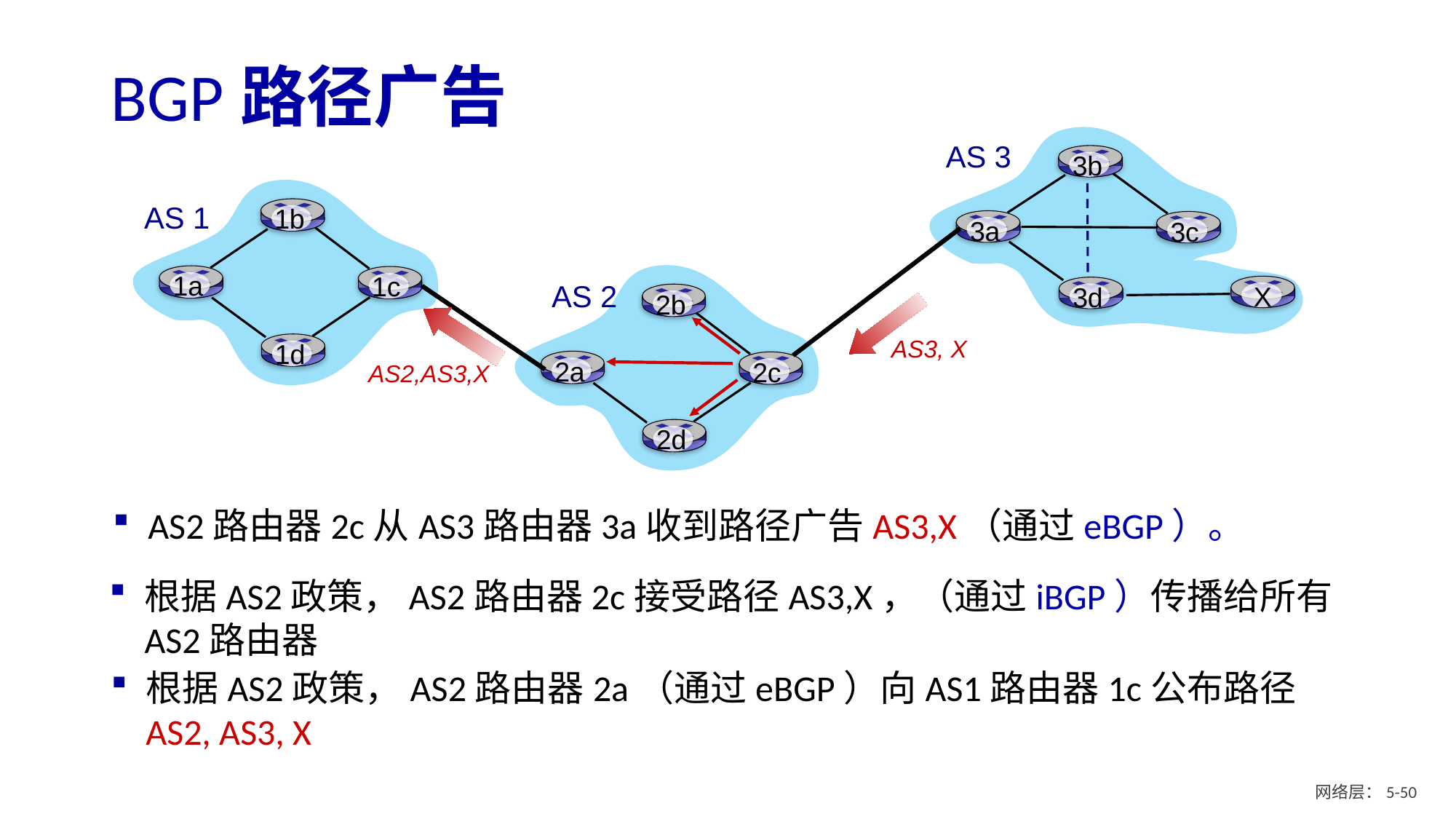

# BGP路径广告

AS 3
3b

3a

3c

3d

1b

1a

1c

1d

AS 1

2b

2a

2c

2d

AS 2

  X

AS3, X

AS2,AS3,X
AS2路由器2c从AS3路由器3a收到路径广告AS3,X（通过eBGP）。
根据AS2政策，AS2路由器2c接受路径AS3,X，（通过iBGP）传播给所有AS2路由器

根据AS2政策，AS2路由器2a（通过eBGP）向AS1路由器1c公布路径AS2, AS3, X

网络层：5-50